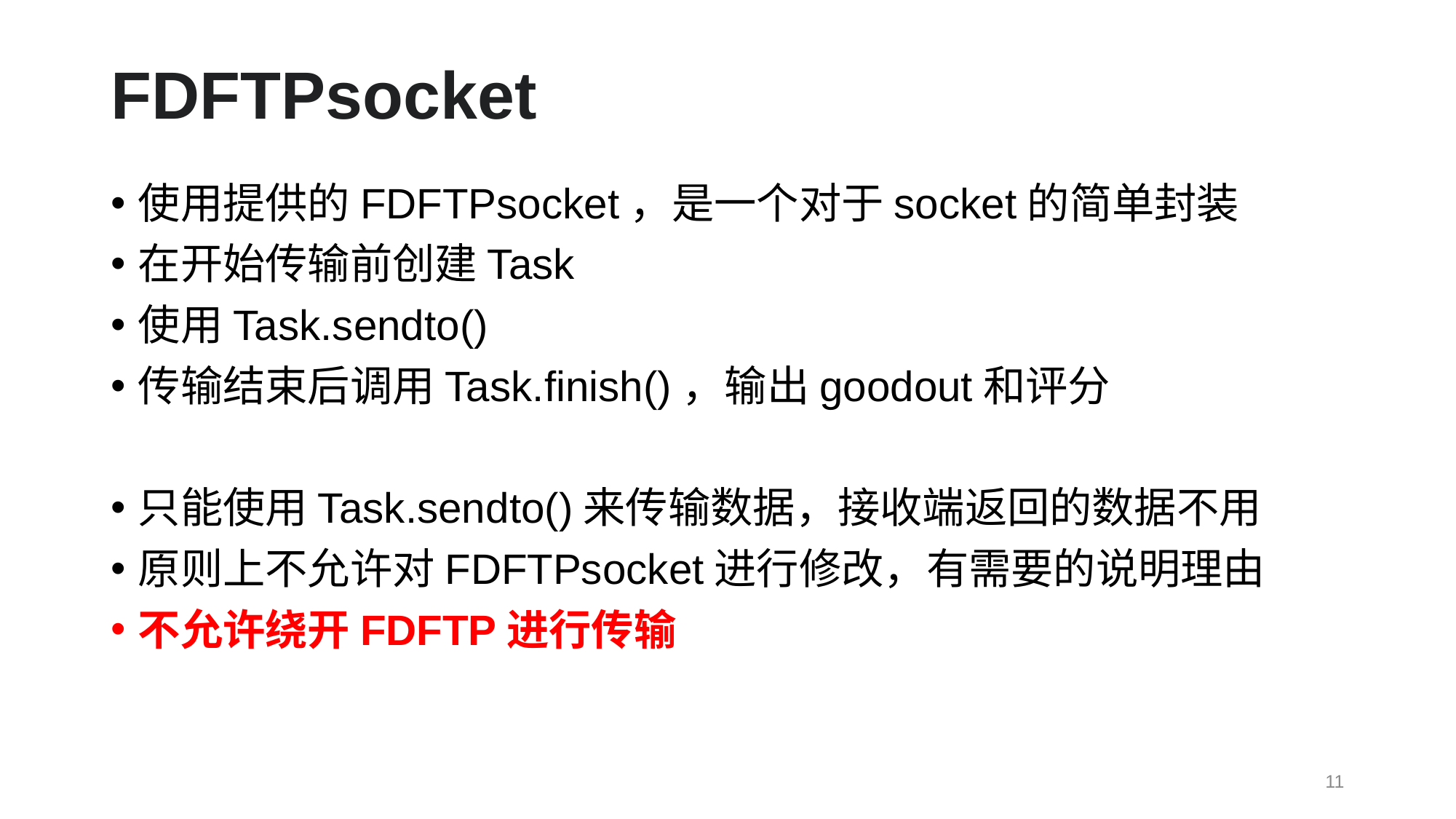

# FDFTPsocket
使用提供的FDFTPsocket，是一个对于socket的简单封装
在开始传输前创建Task
使用Task.sendto()
传输结束后调用Task.finish()，输出goodout和评分

只能使用Task.sendto()来传输数据，接收端返回的数据不用
原则上不允许对FDFTPsocket进行修改，有需要的说明理由
不允许绕开FDFTP进行传输
11